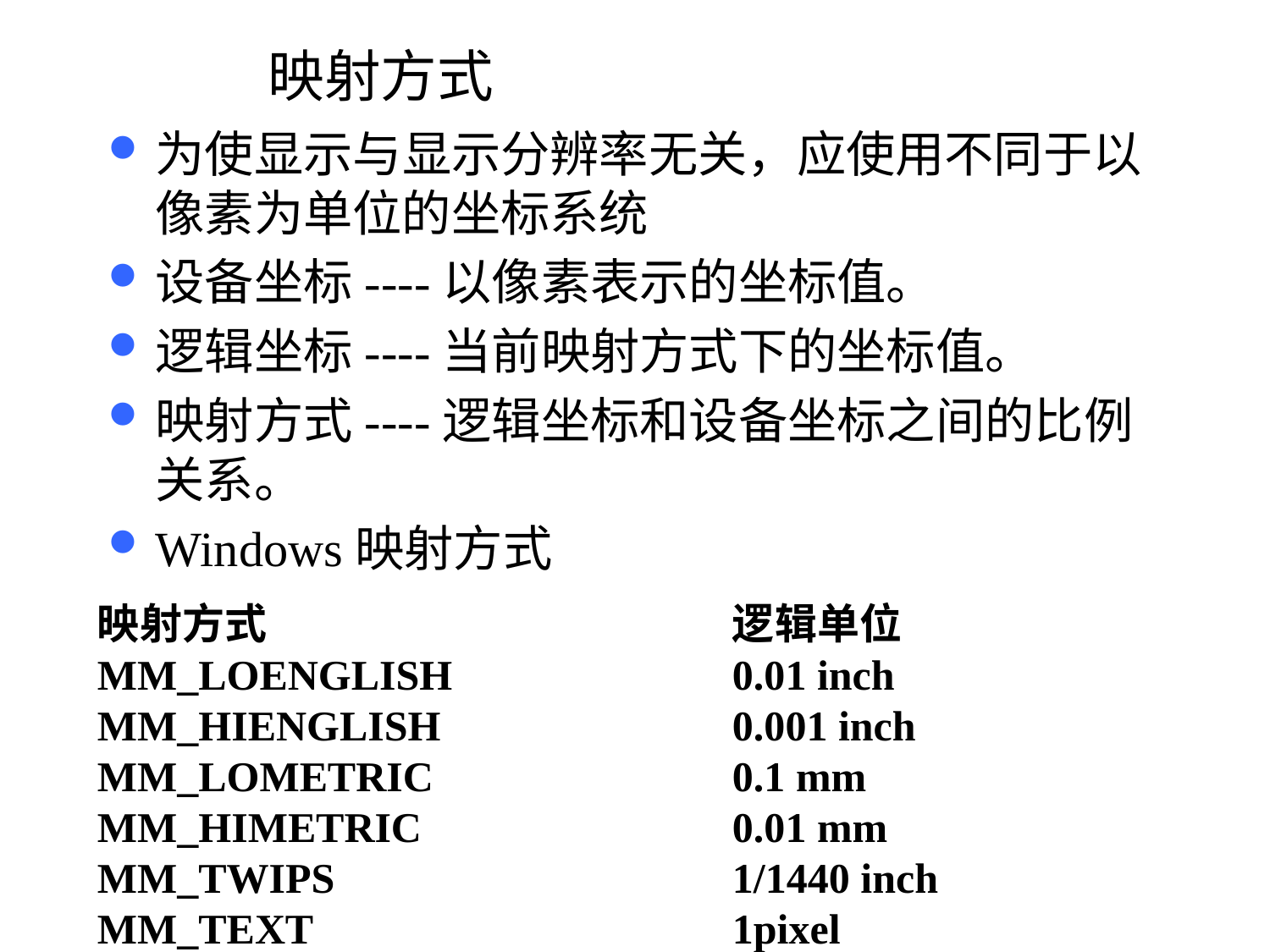

# 映射方式
为使显示与显示分辨率无关，应使用不同于以像素为单位的坐标系统
设备坐标----以像素表示的坐标值。
逻辑坐标----当前映射方式下的坐标值。
映射方式----逻辑坐标和设备坐标之间的比例关系。
Windows映射方式
映射方式				逻辑单位
MM_LOENGLISH 			0.01 inch
MM_HIENGLISH 			0.001 inch
MM_LOMETRIC 			0.1 mm
MM_HIMETRIC 			0.01 mm
MM_TWIPS 				1/1440 inch
MM_TEXT				1pixel
35